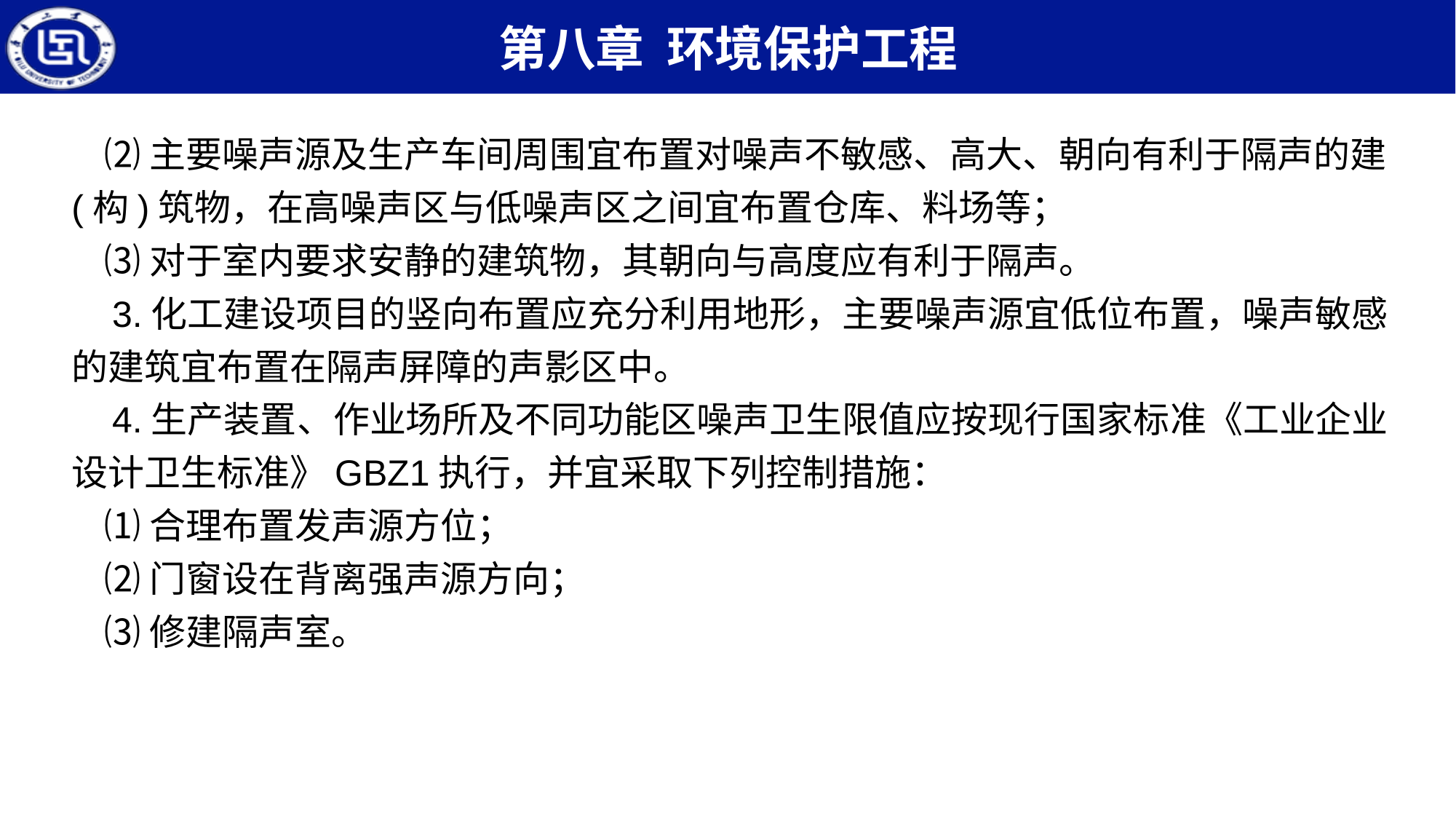

⑵主要噪声源及生产车间周围宜布置对噪声不敏感、高大、朝向有利于隔声的建(构)筑物，在高噪声区与低噪声区之间宜布置仓库、料场等；
    ⑶对于室内要求安静的建筑物，其朝向与高度应有利于隔声。
    3.化工建设项目的竖向布置应充分利用地形，主要噪声源宜低位布置，噪声敏感的建筑宜布置在隔声屏障的声影区中。
    4.生产装置、作业场所及不同功能区噪声卫生限值应按现行国家标准《工业企业设计卫生标准》GBZ1执行，并宜采取下列控制措施：
    ⑴合理布置发声源方位；
    ⑵门窗设在背离强声源方向；
    ⑶修建隔声室。